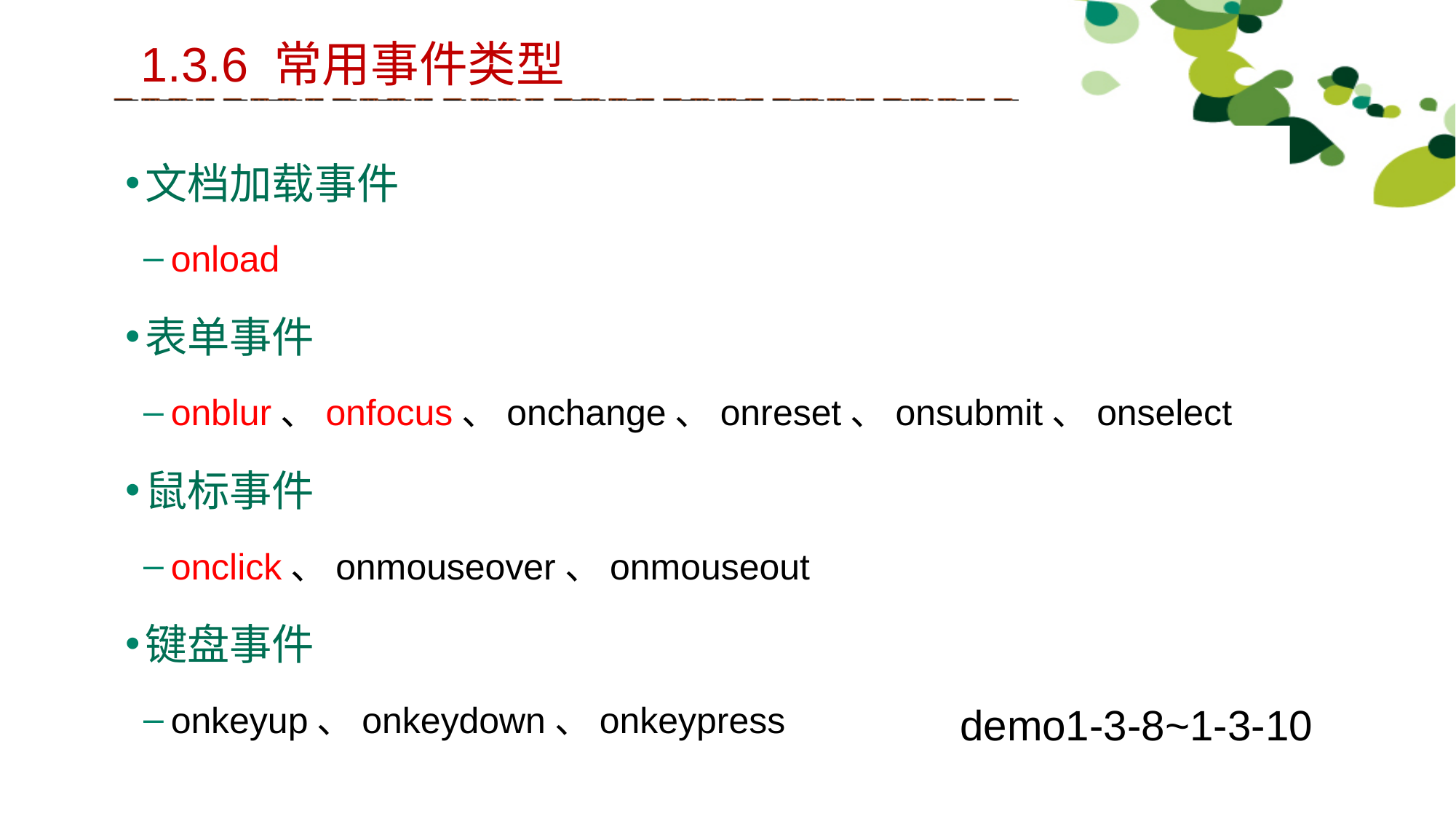

1.3.6 常用事件类型

文档加载事件
onload
表单事件
onblur、onfocus、onchange、onreset、onsubmit、onselect
鼠标事件
onclick、onmouseover、onmouseout
键盘事件
onkeyup、onkeydown、onkeypress

demo1-3-8~1-3-10